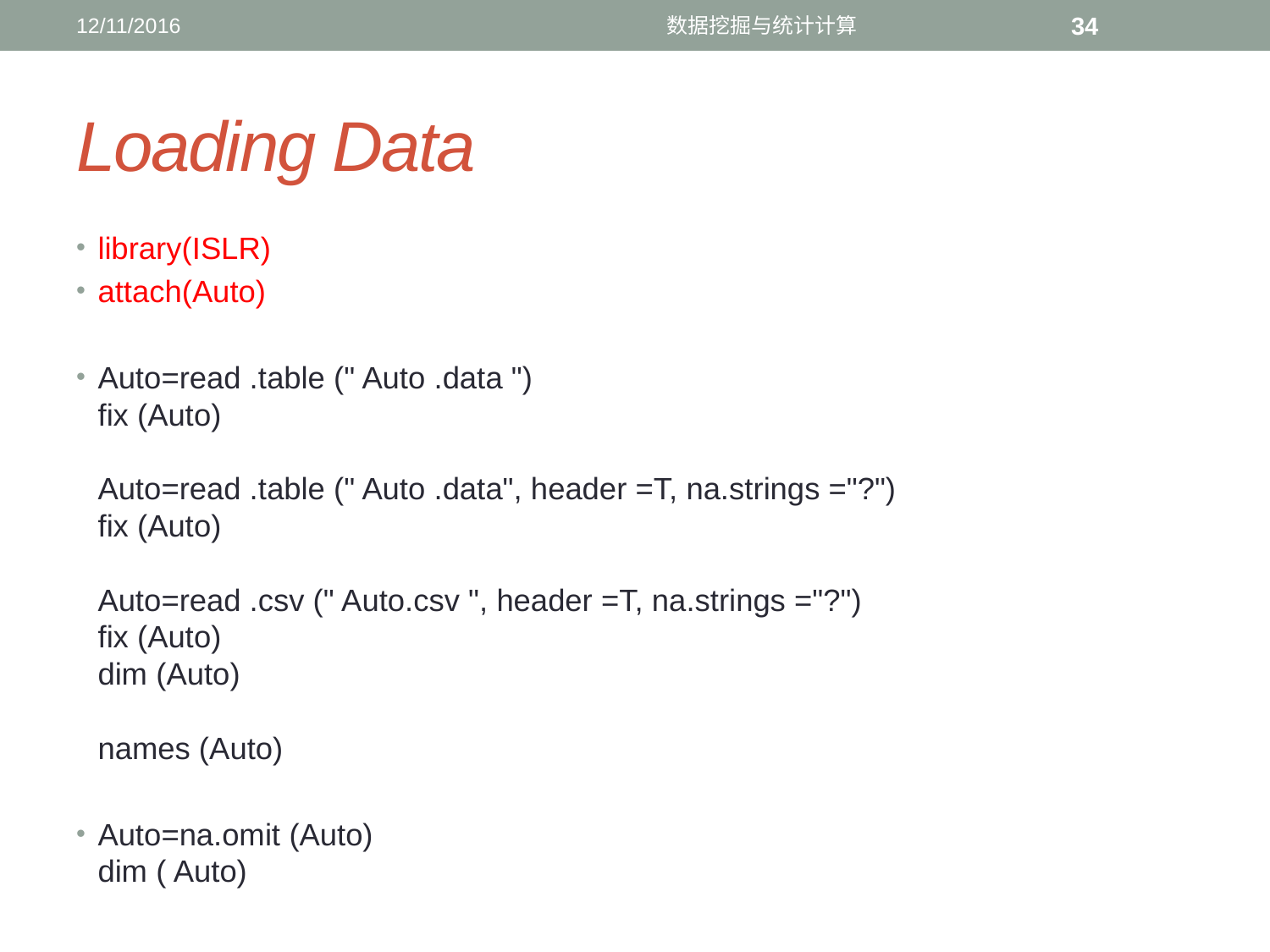

12/11/2016
数据挖掘与统计计算
34
# Loading Data
library(ISLR)
attach(Auto)

Auto=read .table (" Auto .data ")
fix (Auto)
Auto=read .table (" Auto .data", header =T, na.strings ="?")
fix (Auto)
Auto=read .csv (" Auto.csv ", header =T, na.strings ="?")
fix (Auto)
dim (Auto)
names (Auto)

Auto=na.omit (Auto)
dim ( Auto)